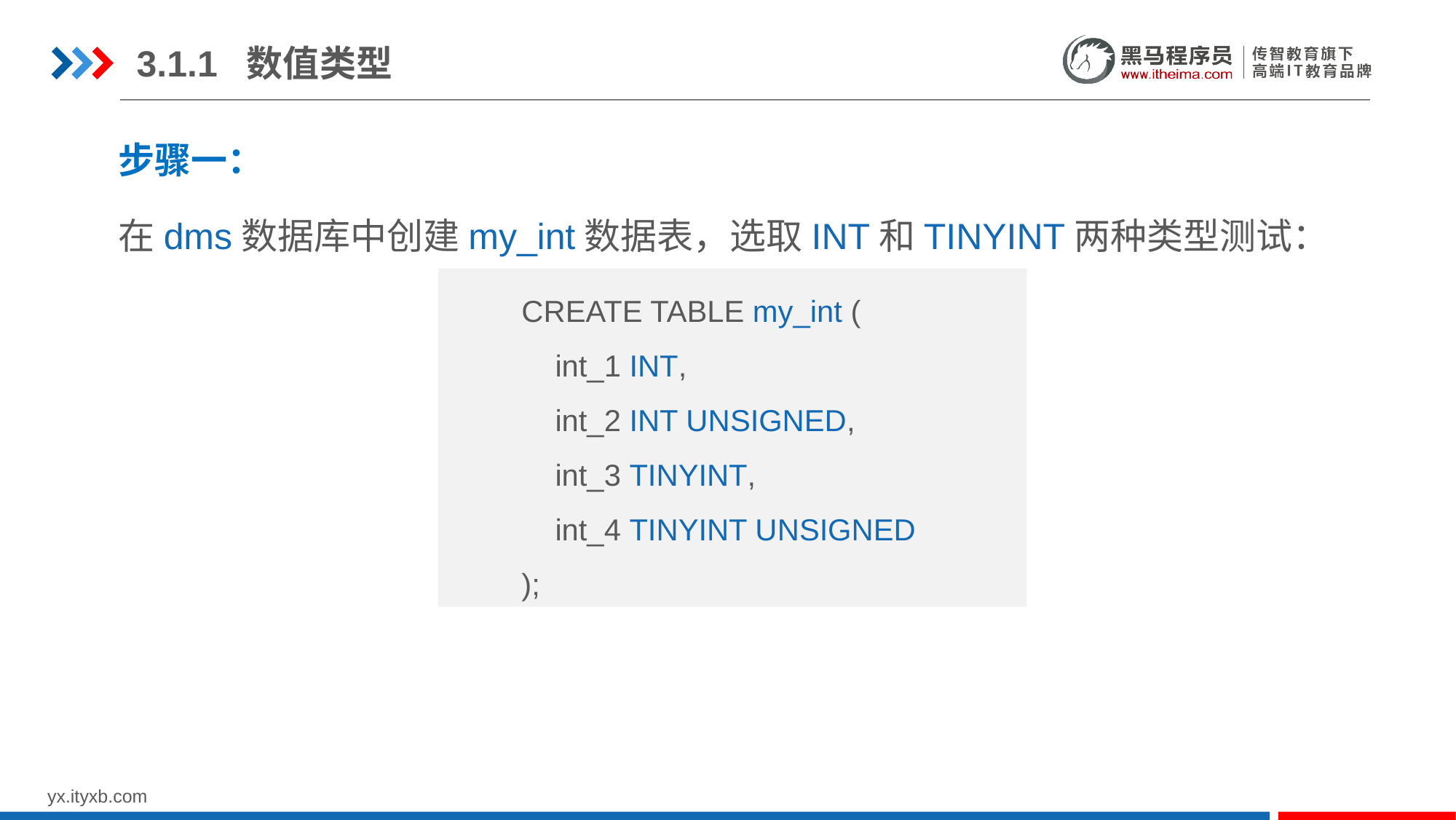

3.1.1  数值类型
步骤一：
在dms数据库中创建my_int数据表，选取INT和TINYINT两种类型测试：
CREATE TABLE my_int (
    int_1 INT,
    int_2 INT UNSIGNED,
    int_3 TINYINT,
    int_4 TINYINT UNSIGNED
);